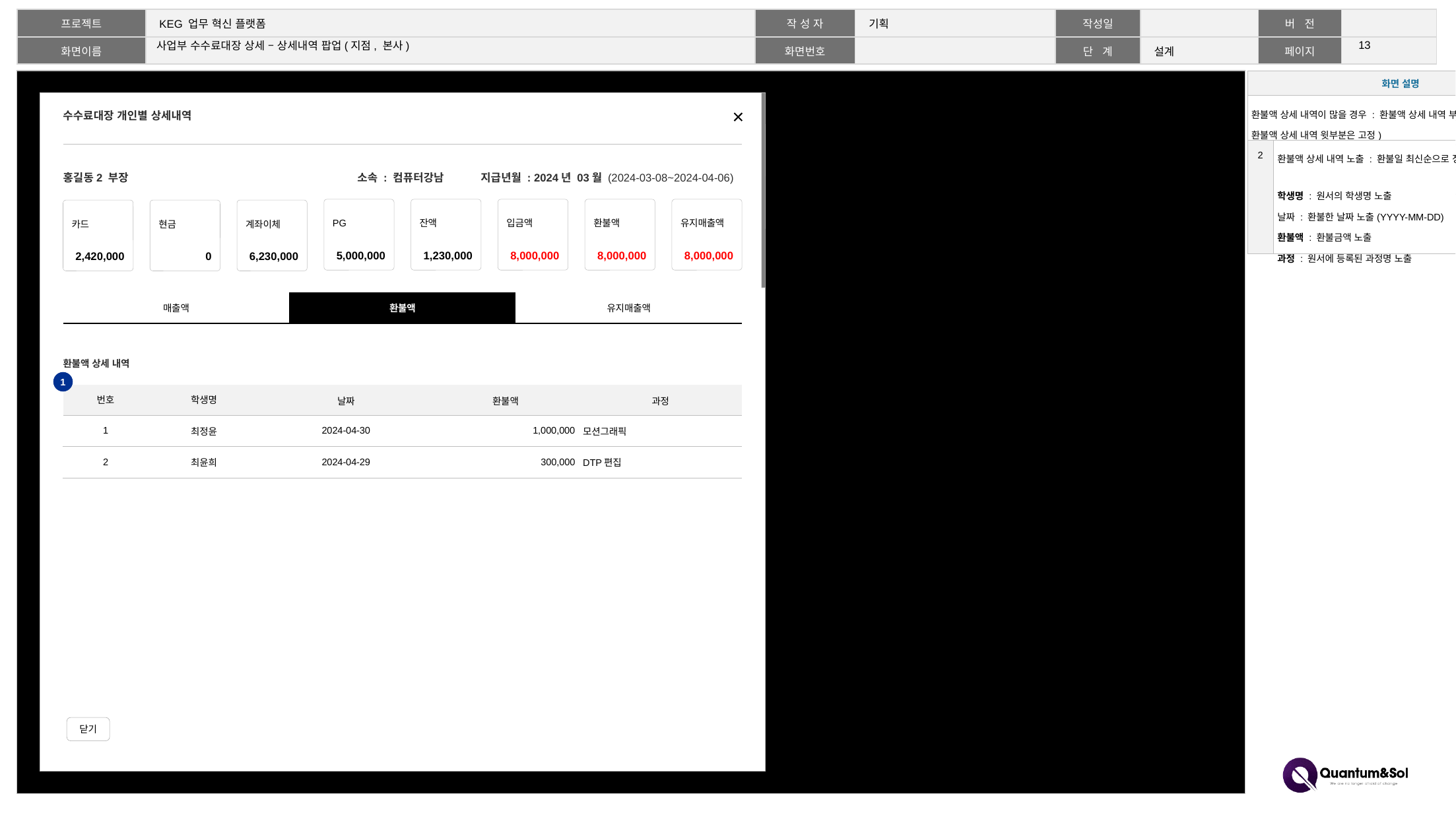

13

# 사업부 수수료대장 상세 – 상세내역 팝업(지점, 본사)
| 화면 설명 |  |
| --- | --- |
|  |  |
|  |  |
|  |  |
|  |  |
| 화면 설명 |  |
| --- | --- |
| 환불액 상세 내역이 많을 경우 : 환불액 상세 내역 부분만 스크롤 처리됨(환불액 상세 내역 윗부분은 고정) |  |
| 2 | 환불액 상세 내역 노출 : 환불일 최신순으로 정렬 학생명 : 원서의 학생명 노출 날짜 : 환불한 날짜 노출(YYYY-MM-DD) 환불액 : 환불금액 노출 과정 : 원서에 등록된 과정명 노출 |
수수료대장 개인별 상세내역

홍길동2 부장
소속 : 컴퓨터강남
지급년월 : 2024년 03월 (2024-03-08~2024-04-06)
PG
5,000,000
잔액
1,230,000
입금액
8,000,000
환불액
8,000,000
유지매출액
8,000,000
계좌이체
6,230,000
카드
2,420,000
현금
0
| 매출액 | 환불액 | 유지매출액 |
| --- | --- | --- |
환불액 상세 내역
1
| 번호 | 학생명 | 날짜 | 환불액 | 과정 |
| --- | --- | --- | --- | --- |
| 1 | 최정윤 | 2024-04-30 | 1,000,000 | 모션그래픽 |
| 2 | 최윤희 | 2024-04-29 | 300,000 | DTP편집 |
닫기